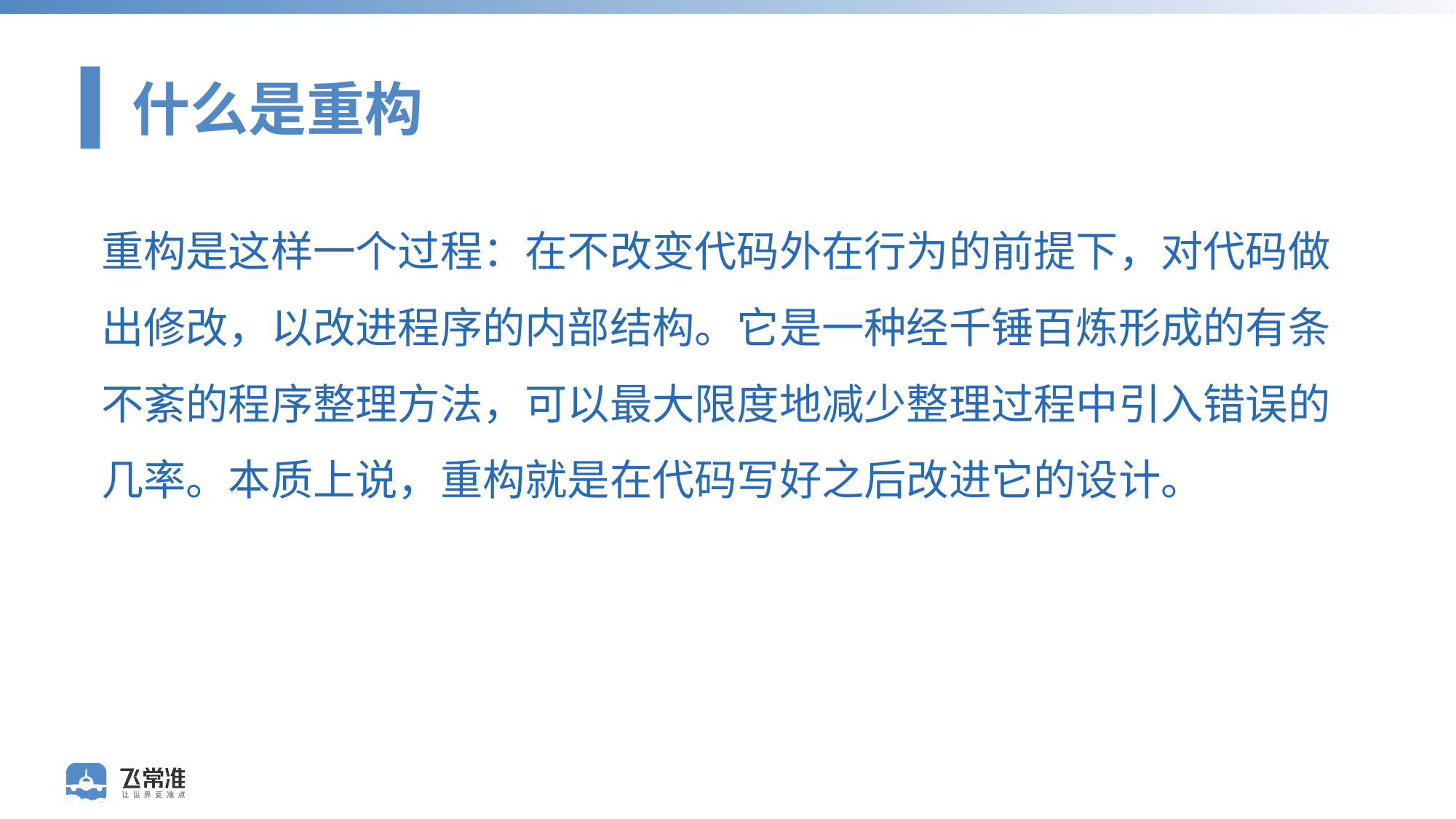

什么是重构
重构是这样一个过程：在不改变代码外在行为的前提下，对代码做出修改，以改进程序的内部结构。它是一种经千锤百炼形成的有条不紊的程序整理方法，可以最大限度地减少整理过程中引入错误的几率。本质上说，重构就是在代码写好之后改进它的设计。
3